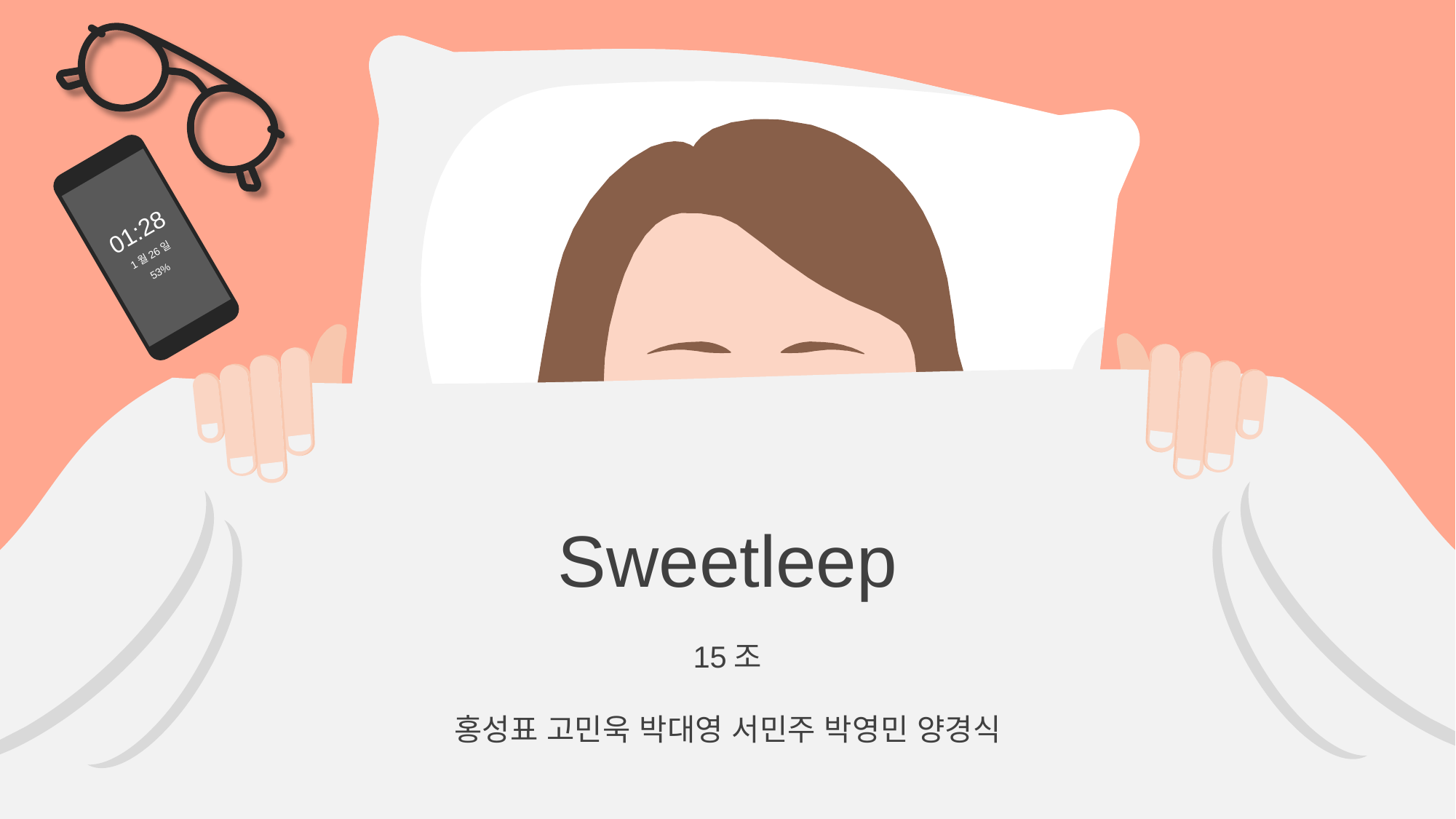

01:28
1월26일
53%

Sweetleep

15조

홍성표 고민욱 박대영 서민주 박영민 양경식